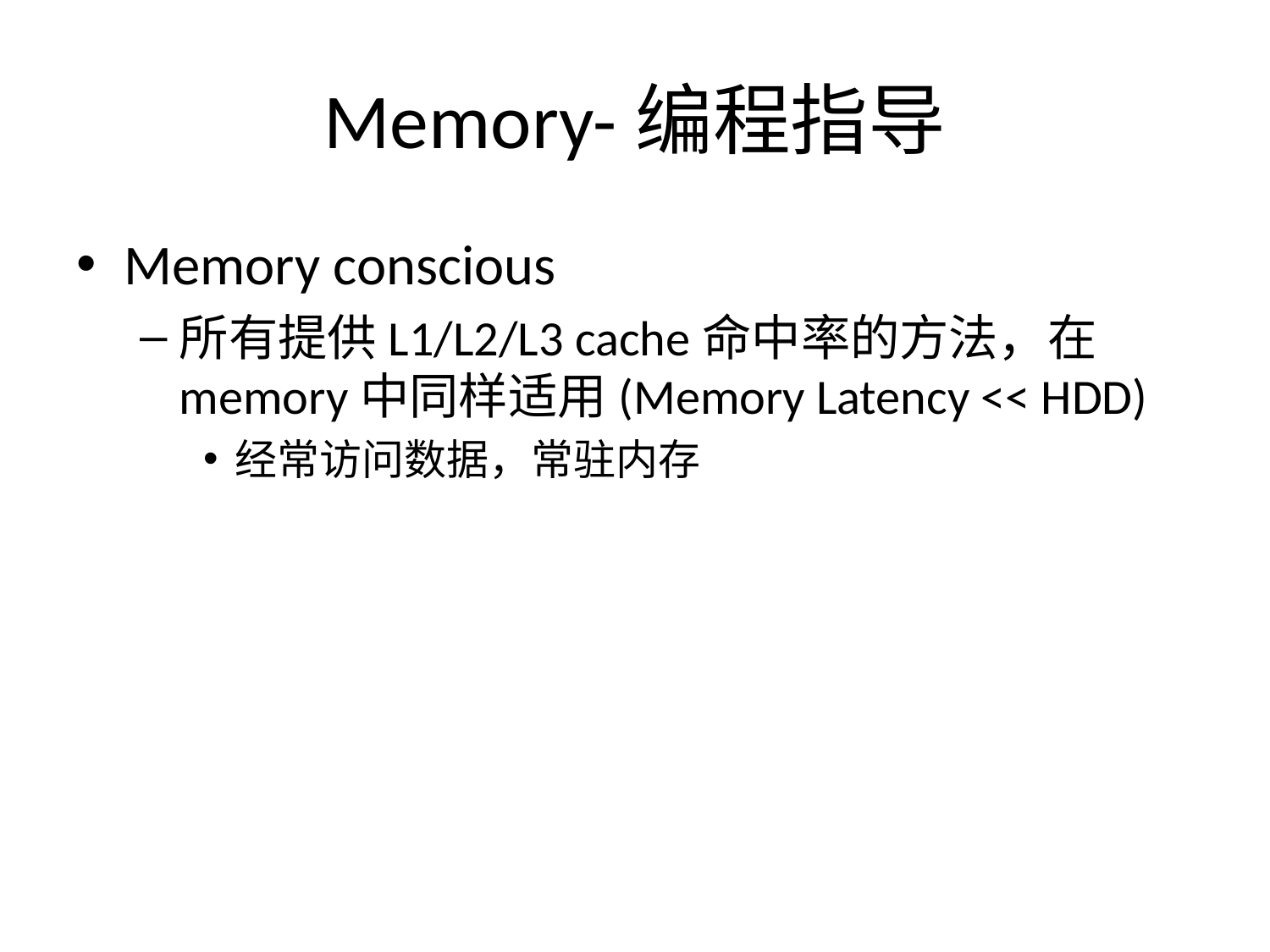

# Memory-编程指导
Memory conscious
所有提供L1/L2/L3 cache命中率的方法，在memory中同样适用(Memory Latency << HDD)
经常访问数据，常驻内存